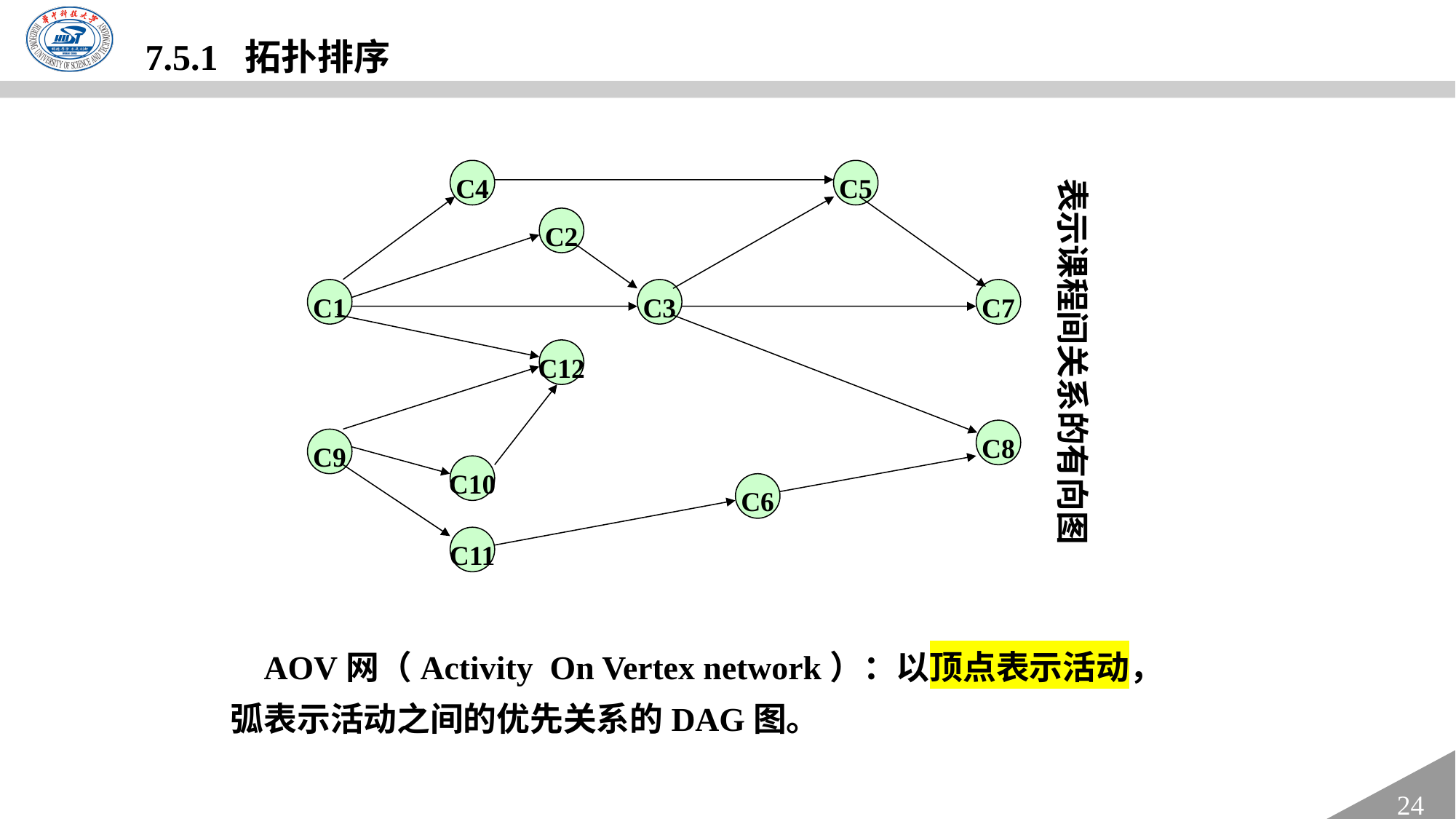

7.5.1  拓扑排序
C4
C5

C2

C1
C3
C7

C12

C8
C9

C10

C6

C11
表示课程间关系的有向图

    AOV网（Activity  On Vertex network）：以顶点表示活动，弧表示活动之间的优先关系的DAG图。